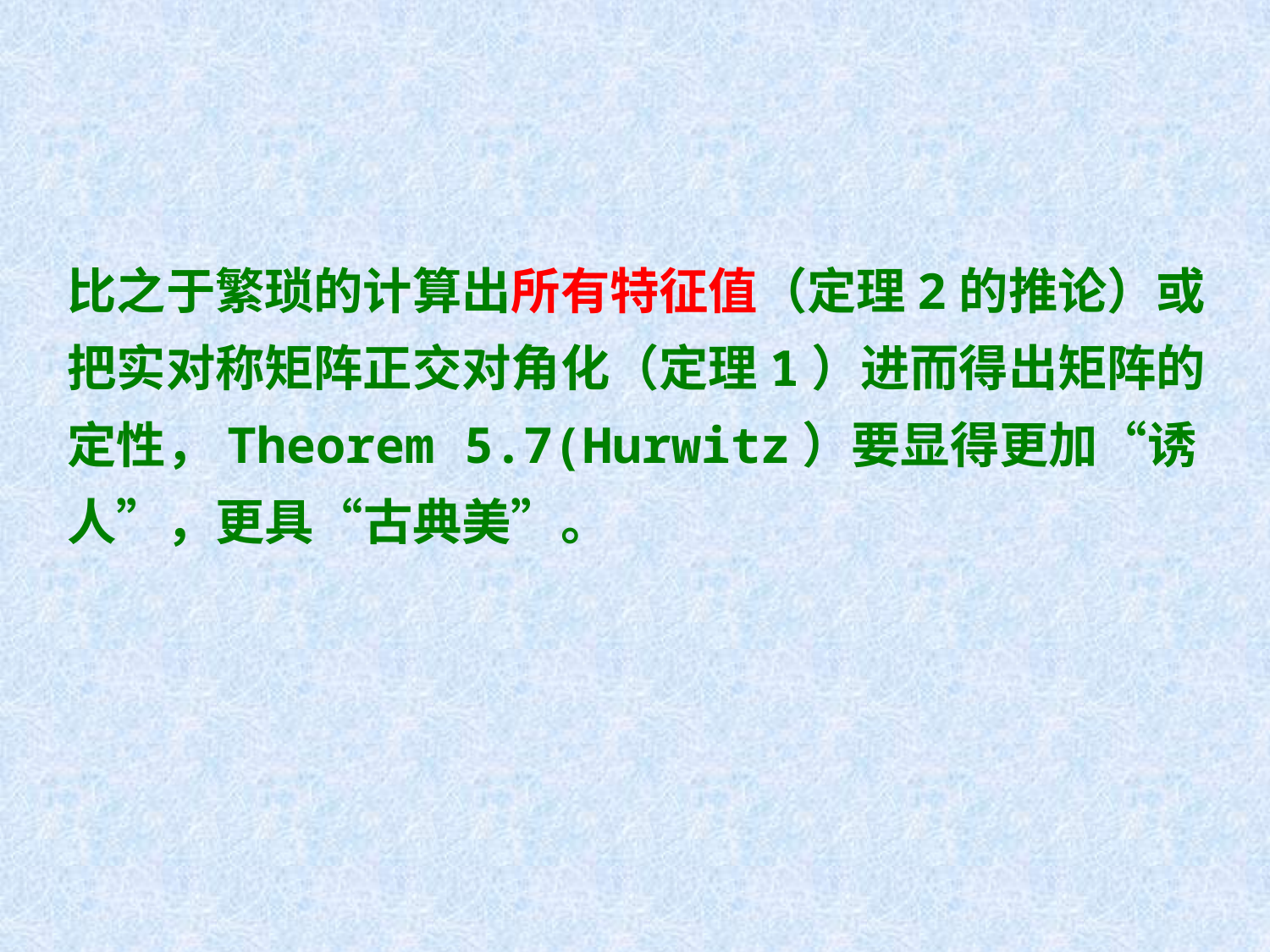

比之于繁琐的计算出所有特征值（定理2的推论）或把实对称矩阵正交对角化（定理1）进而得出矩阵的定性，Theorem 5.7(Hurwitz）要显得更加“诱人”，更具“古典美”。